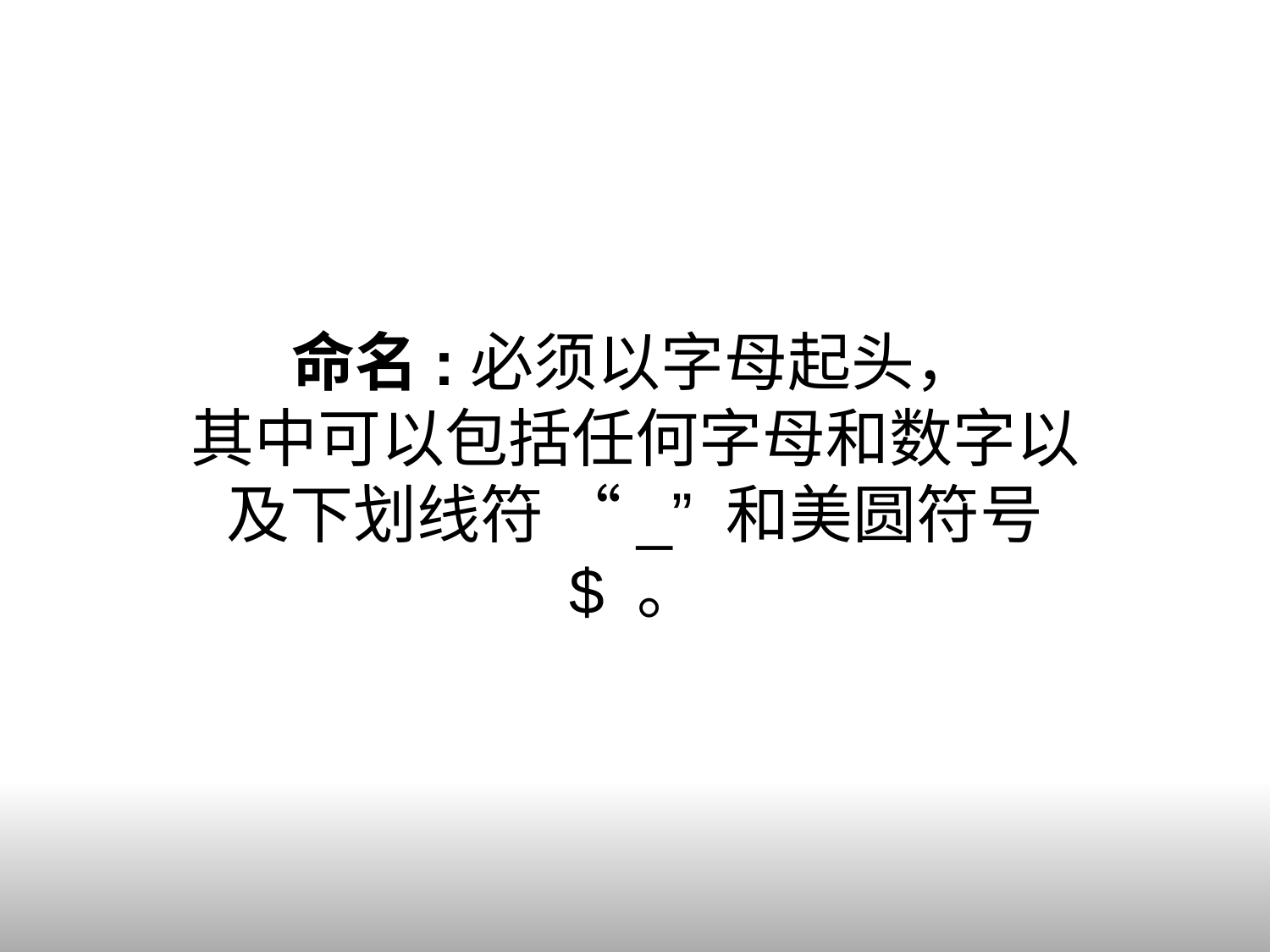

命名:必须以字母起头，
其中可以包括任何字母和数字以及下划线符 “_” 和美圆符号 $ 。